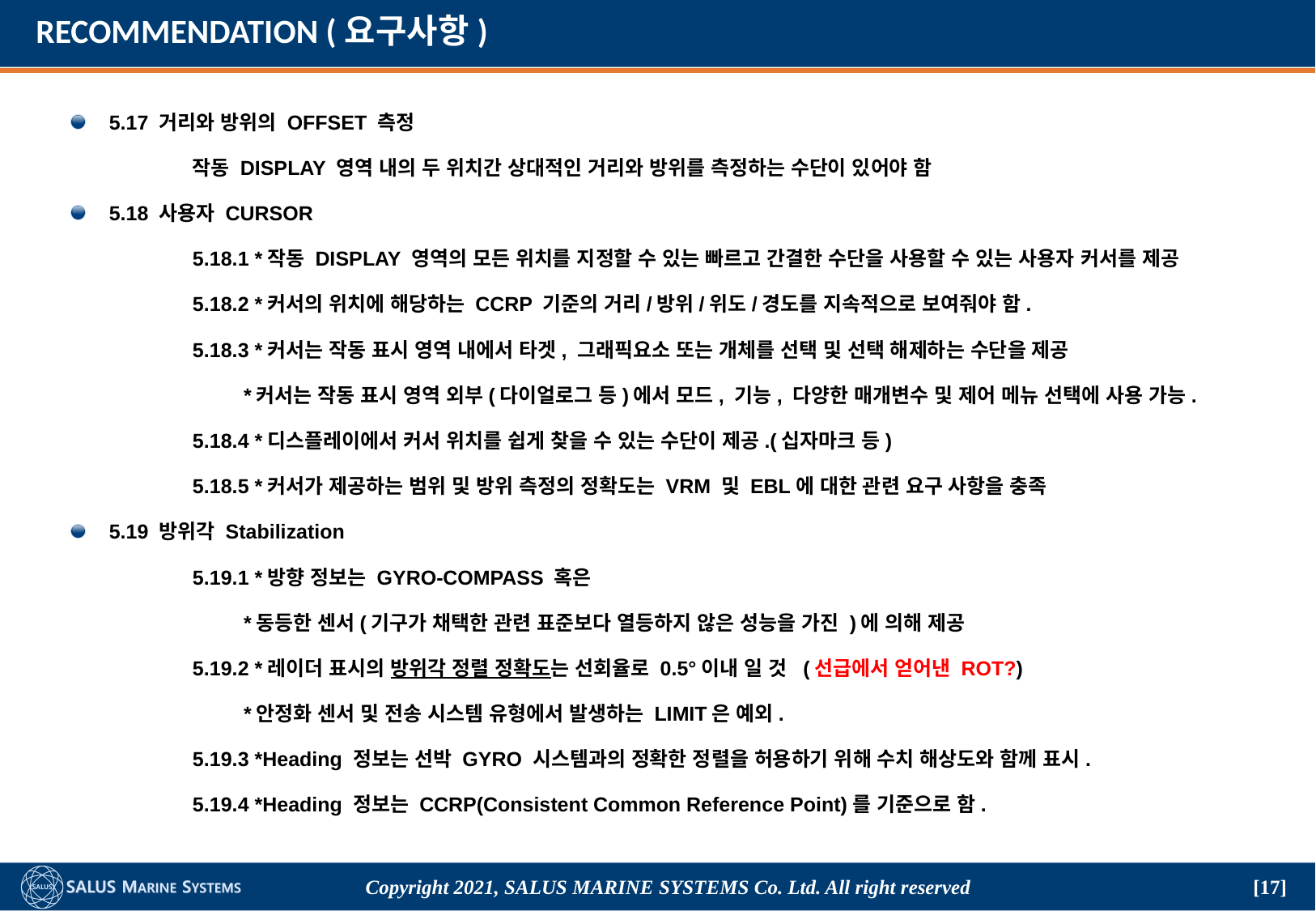

# RECOMMENDATION (요구사항)
5.17 거리와 방위의 OFFSET 측정
	작동 DISPLAY 영역 내의 두 위치간 상대적인 거리와 방위를 측정하는 수단이 있어야 함
5.18 사용자 CURSOR
	5.18.1 *작동 DISPLAY 영역의 모든 위치를 지정할 수 있는 빠르고 간결한 수단을 사용할 수 있는 사용자 커서를 제공
	5.18.2 *커서의 위치에 해당하는 CCRP 기준의 거리/방위/위도/경도를 지속적으로 보여줘야 함.
	5.18.3 *커서는 작동 표시 영역 내에서 타겟, 그래픽요소 또는 개체를 선택 및 선택 해제하는 수단을 제공
	         *커서는 작동 표시 영역 외부(다이얼로그 등)에서 모드, 기능, 다양한 매개변수 및 제어 메뉴 선택에 사용 가능.
	5.18.4 *디스플레이에서 커서 위치를 쉽게 찾을 수 있는 수단이 제공.(십자마크 등)
	5.18.5 *커서가 제공하는 범위 및 방위 측정의 정확도는 VRM 및 EBL에 대한 관련 요구 사항을 충족
5.19 방위각 Stabilization
	5.19.1 *방향 정보는 GYRO-COMPASS 혹은
	         *동등한 센서(기구가 채택한 관련 표준보다 열등하지 않은 성능을 가진 )에 의해 제공
	5.19.2 *레이더 표시의 방위각 정렬 정확도는 선회율로 0.5°이내 일 것  (선급에서 얻어낸 ROT?)
	         *안정화 센서 및 전송 시스템 유형에서 발생하는 LIMIT은 예외.
	5.19.3 *Heading 정보는 선박 GYRO 시스템과의 정확한 정렬을 허용하기 위해 수치 해상도와 함께 표시.
	5.19.4 *Heading 정보는 CCRP(Consistent Common Reference Point)를 기준으로 함.

Copyright 2021, SALUS Marine Systems Co. Ltd. All right reserved
[17]